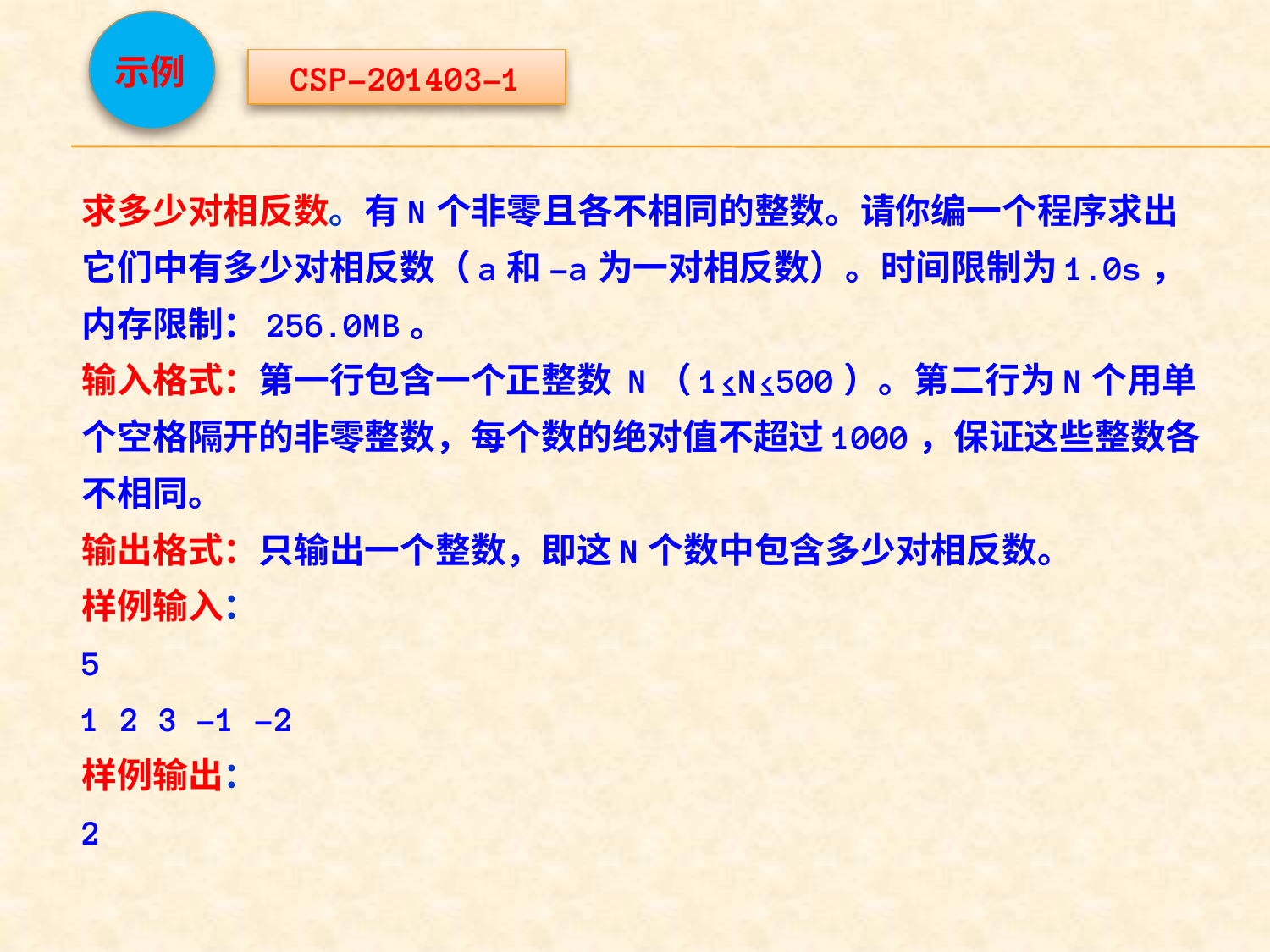

示例
CSP-201403-1
求多少对相反数。有N个非零且各不相同的整数。请你编一个程序求出它们中有多少对相反数（a和-a为一对相反数）。时间限制为1.0s，内存限制：256.0MB。
输入格式：第一行包含一个正整数 N（1≤N≤500）。第二行为N个用单个空格隔开的非零整数，每个数的绝对值不超过1000，保证这些整数各不相同。
输出格式：只输出一个整数，即这N个数中包含多少对相反数。
样例输入：
5
1 2 3 -1 -2
样例输出：
2